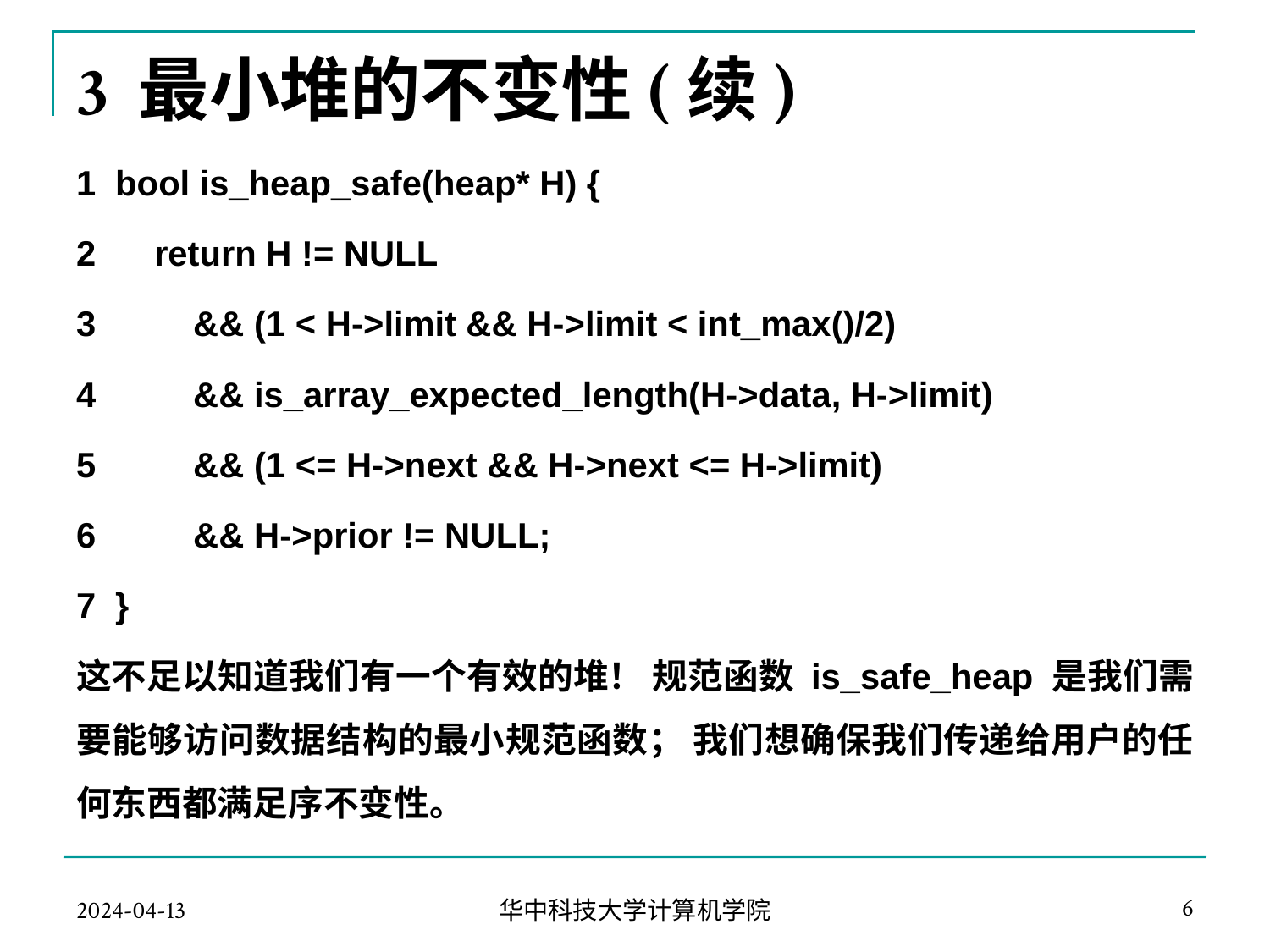

# 3 最小堆的不变性(续)
1  bool is_heap_safe(heap* H) {
2      return H != NULL
3          && (1 < H->limit && H->limit < int_max()/2)
4          && is_array_expected_length(H->data, H->limit)
5          && (1 <= H->next && H->next <= H->limit)
6          && H->prior != NULL;
7  }
这不足以知道我们有一个有效的堆！ 规范函数 is_safe_heap 是我们需要能够访问数据结构的最小规范函数； 我们想确保我们传递给用户的任何东西都满足序不变性。
2024-04-13
6
华中科技大学计算机学院